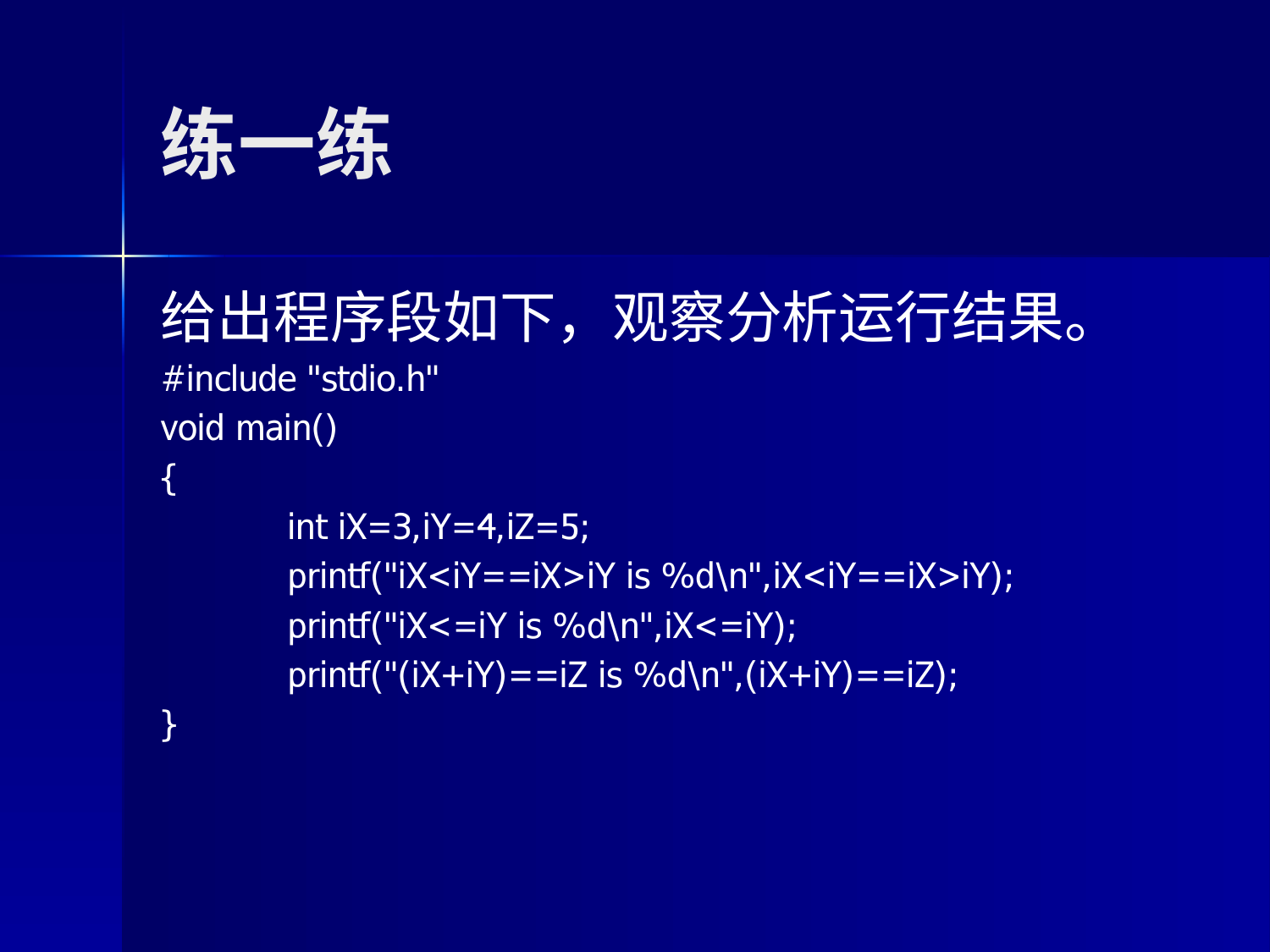

# 练一练
给出程序段如下，观察分析运行结果。
#include "stdio.h"
void main()
{
	int iX=3,iY=4,iZ=5;
	printf("iX<iY==iX>iY is %d\n",iX<iY==iX>iY);
	printf("iX<=iY is %d\n",iX<=iY);
	printf("(iX+iY)==iZ is %d\n",(iX+iY)==iZ);
}